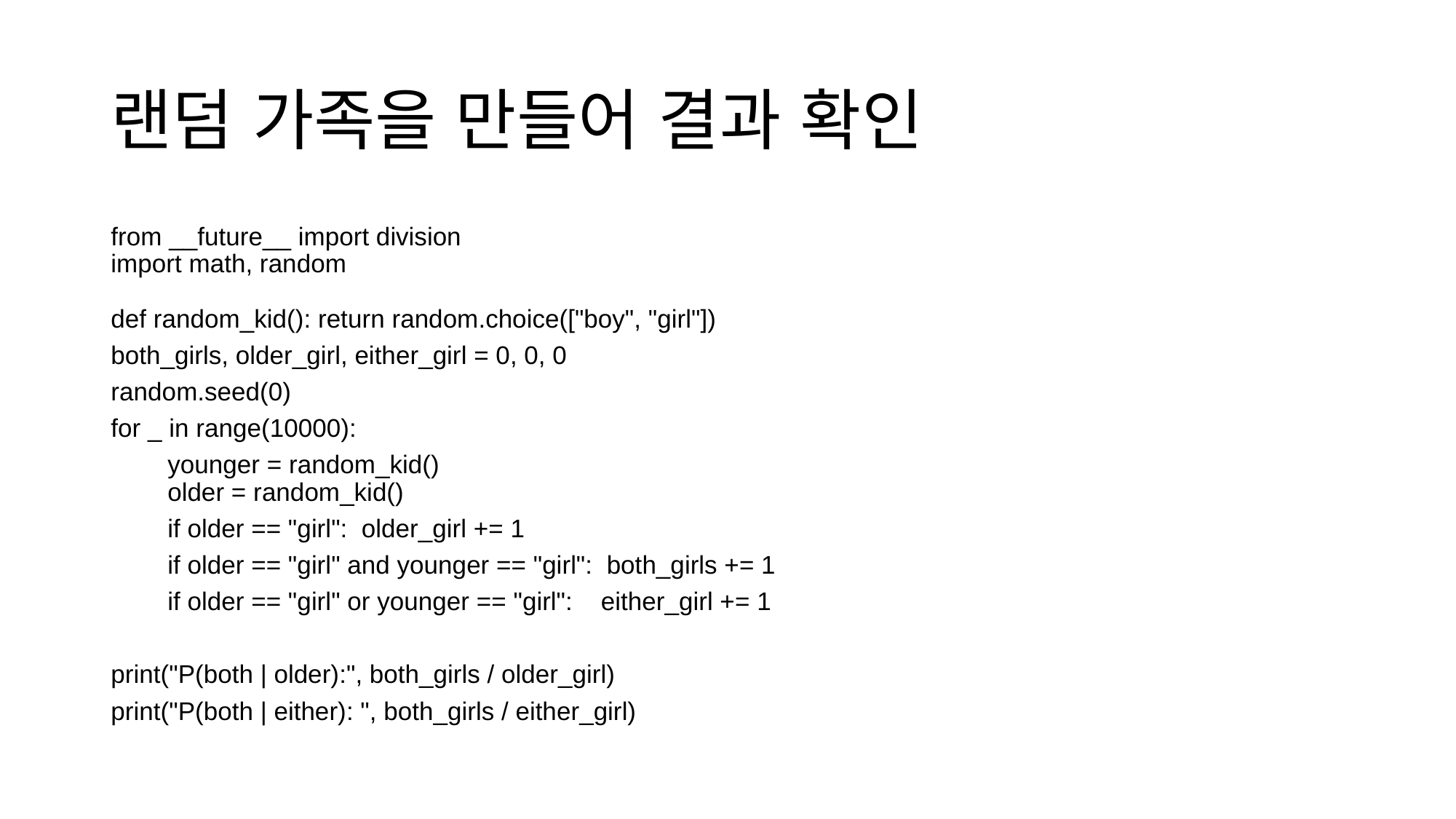

# 랜덤 가족을 만들어 결과 확인
from __future__ import division
import math, random
def random_kid(): return random.choice(["boy", "girl"])
both_girls, older_girl, either_girl = 0, 0, 0
random.seed(0)
for _ in range(10000):
        younger = random_kid()
        older = random_kid()
        if older == "girl":  older_girl += 1
        if older == "girl" and younger == "girl":  both_girls += 1
        if older == "girl" or younger == "girl":    either_girl += 1

print("P(both | older):", both_girls / older_girl)
print("P(both | either): ", both_girls / either_girl)